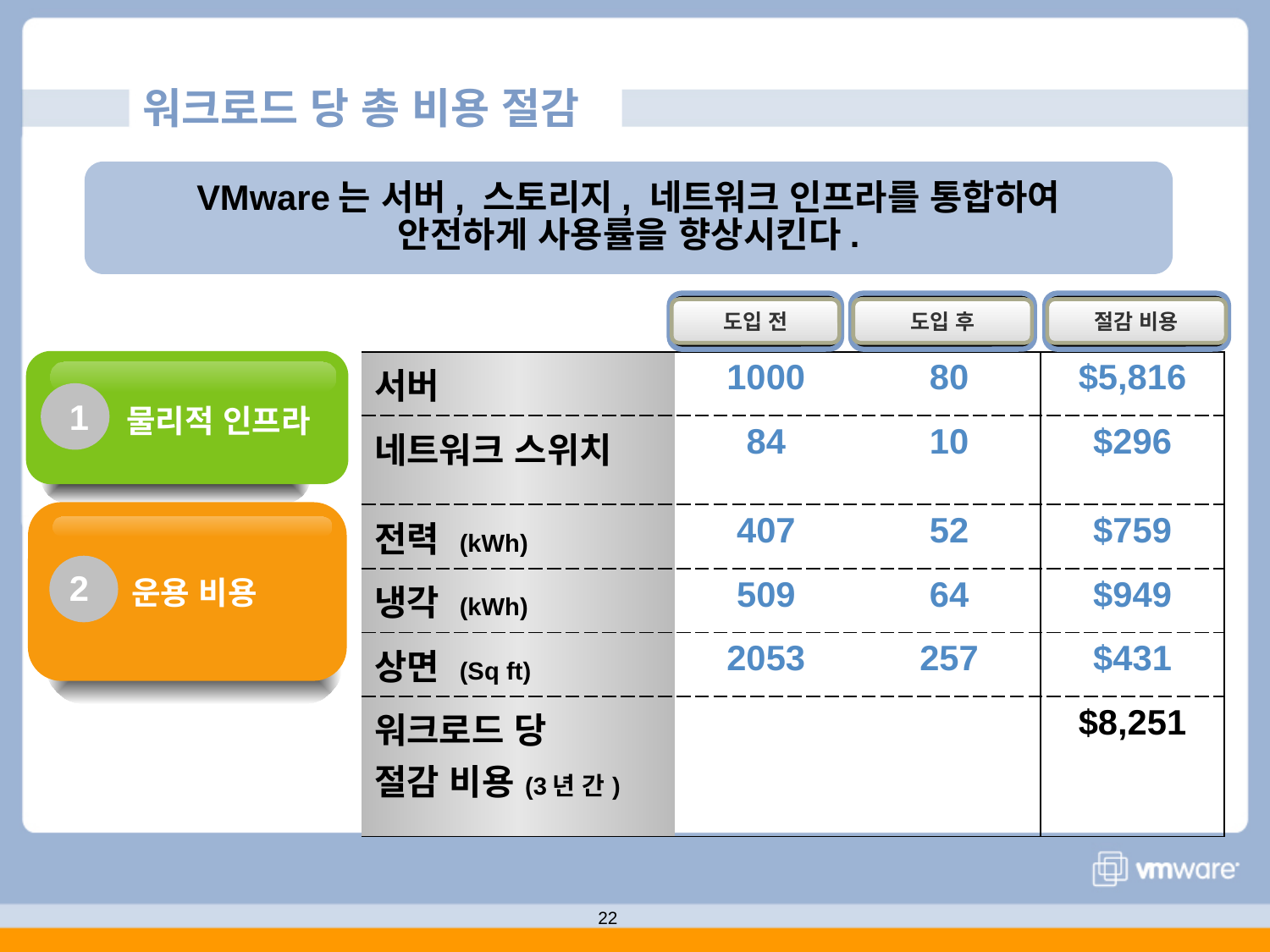

워크로드 당 총 비용 절감
VMware는 서버, 스토리지, 네트워크 인프라를 통합하여
안전하게 사용률을 향상시킨다.

도입 전

도입 후

절감 비용

| 서버 | 1000 | 80 | $5,816 |
| --- | --- | --- | --- |
| 네트워크 스위치 | 84 | 10 | $296 |
| 전력 (kWh) | 407 | 52 | $759 |
| 냉각 (kWh) | 509 | 64 | $949 |
| 상면 (Sq ft) | 2053 | 257 | $431 |
| 워크로드 당 절감 비용(3년 간) |  |  | $8,251 |

1
물리적 인프라

2
운용 비용

22